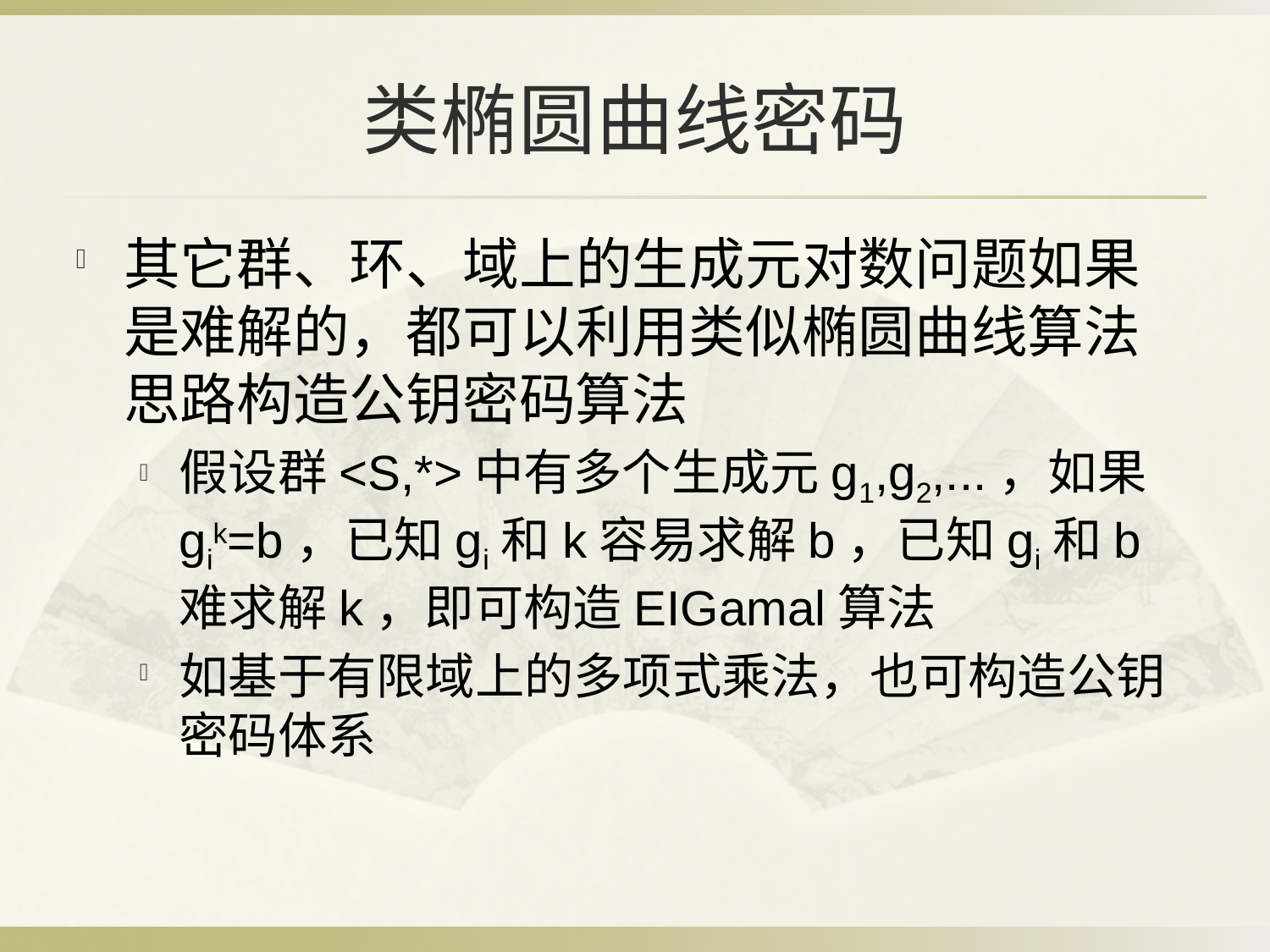

# 类椭圆曲线密码
其它群、环、域上的生成元对数问题如果是难解的，都可以利用类似椭圆曲线算法思路构造公钥密码算法
假设群<S,*>中有多个生成元g1,g2,...，如果gik=b，已知gi和k容易求解b，已知gi和b难求解k，即可构造EIGamal算法
如基于有限域上的多项式乘法，也可构造公钥密码体系